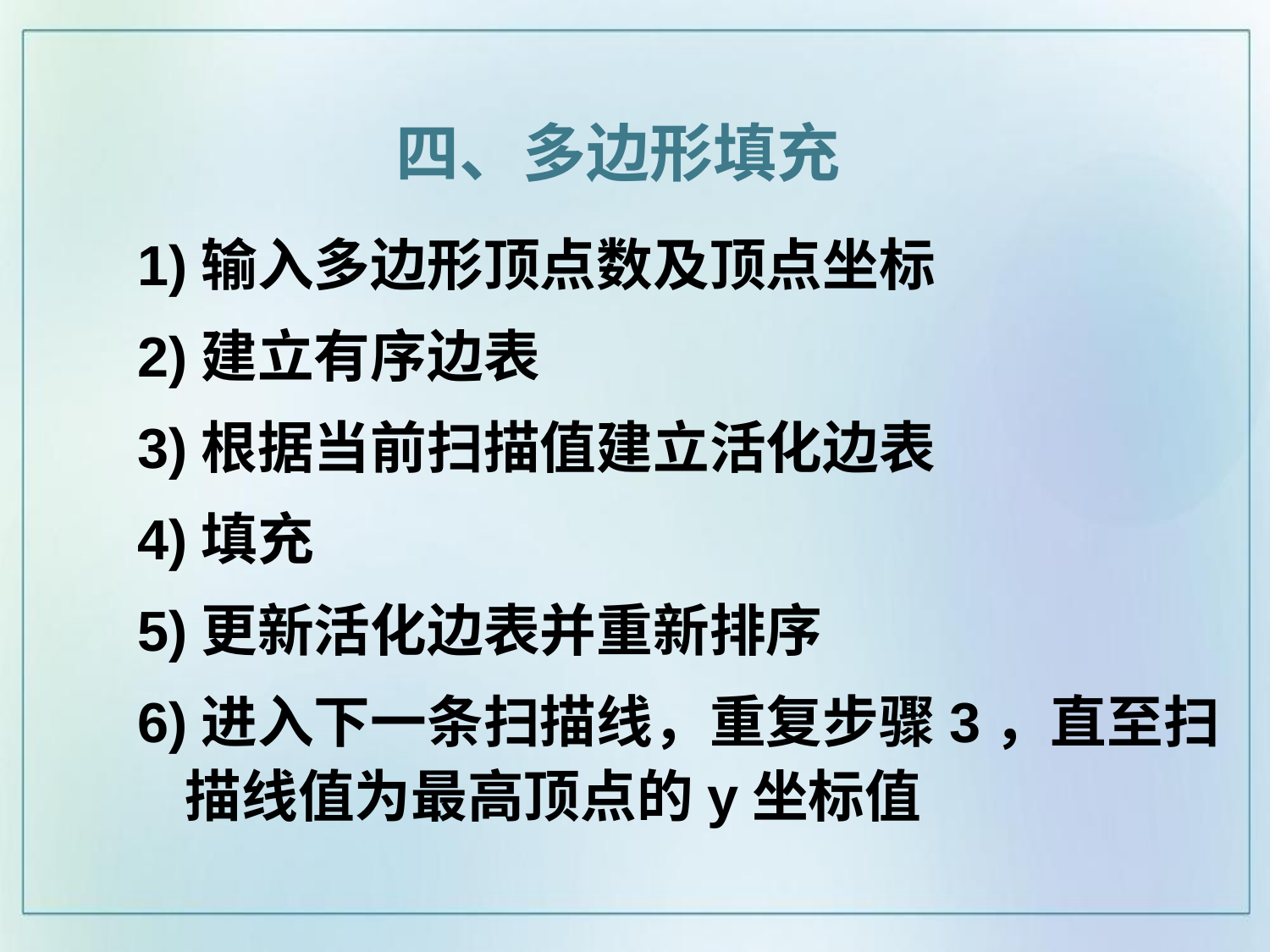

四、多边形填充
1)输入多边形顶点数及顶点坐标
2)建立有序边表
3)根据当前扫描值建立活化边表
4)填充
5)更新活化边表并重新排序
6)进入下一条扫描线，重复步骤3，直至扫描线值为最高顶点的y坐标值